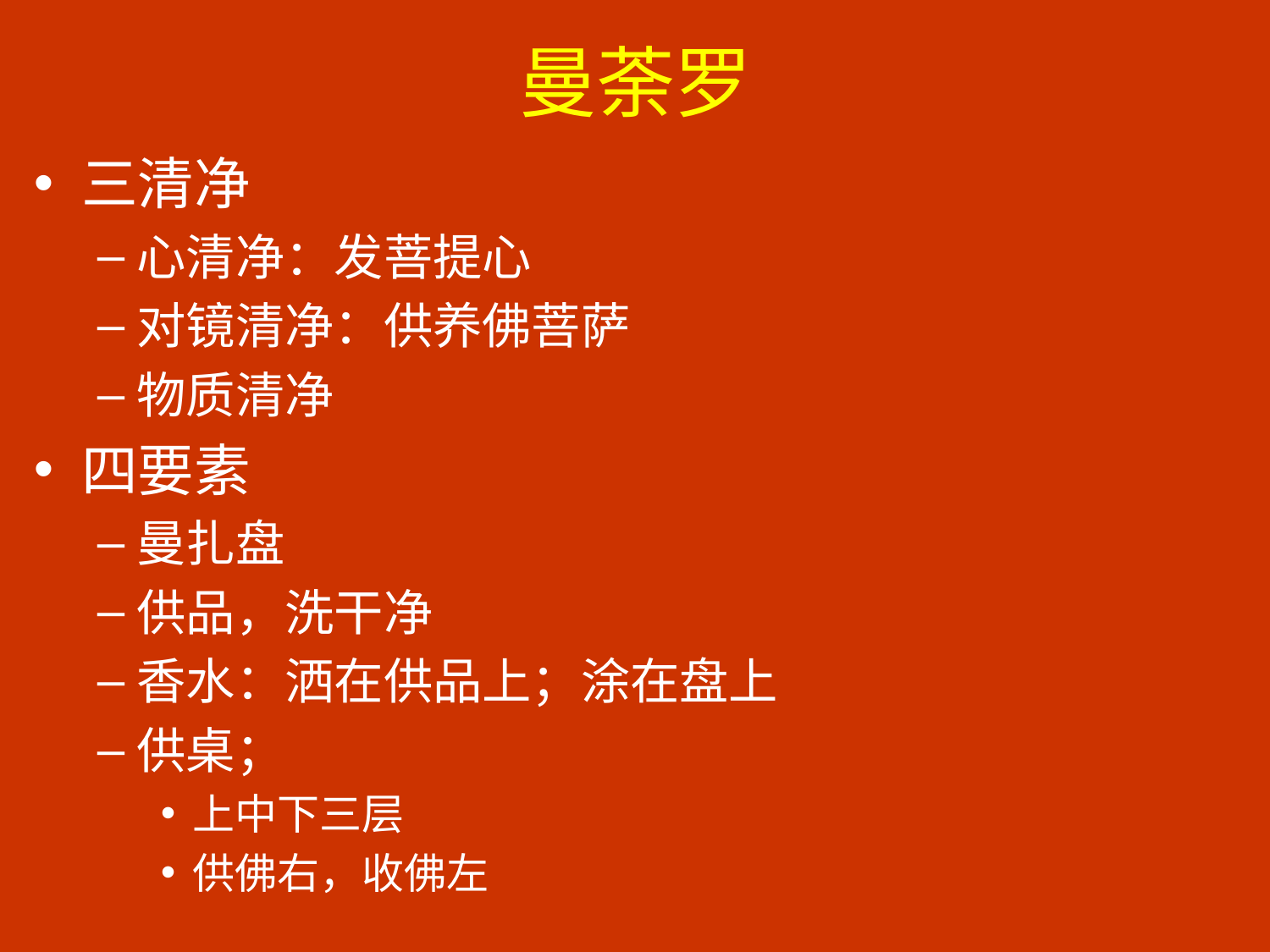

# 曼荼罗
三清净
心清净：发菩提心
对镜清净：供养佛菩萨
物质清净
四要素
曼扎盘
供品，洗干净
香水：洒在供品上；涂在盘上
供桌；
上中下三层
供佛右，收佛左